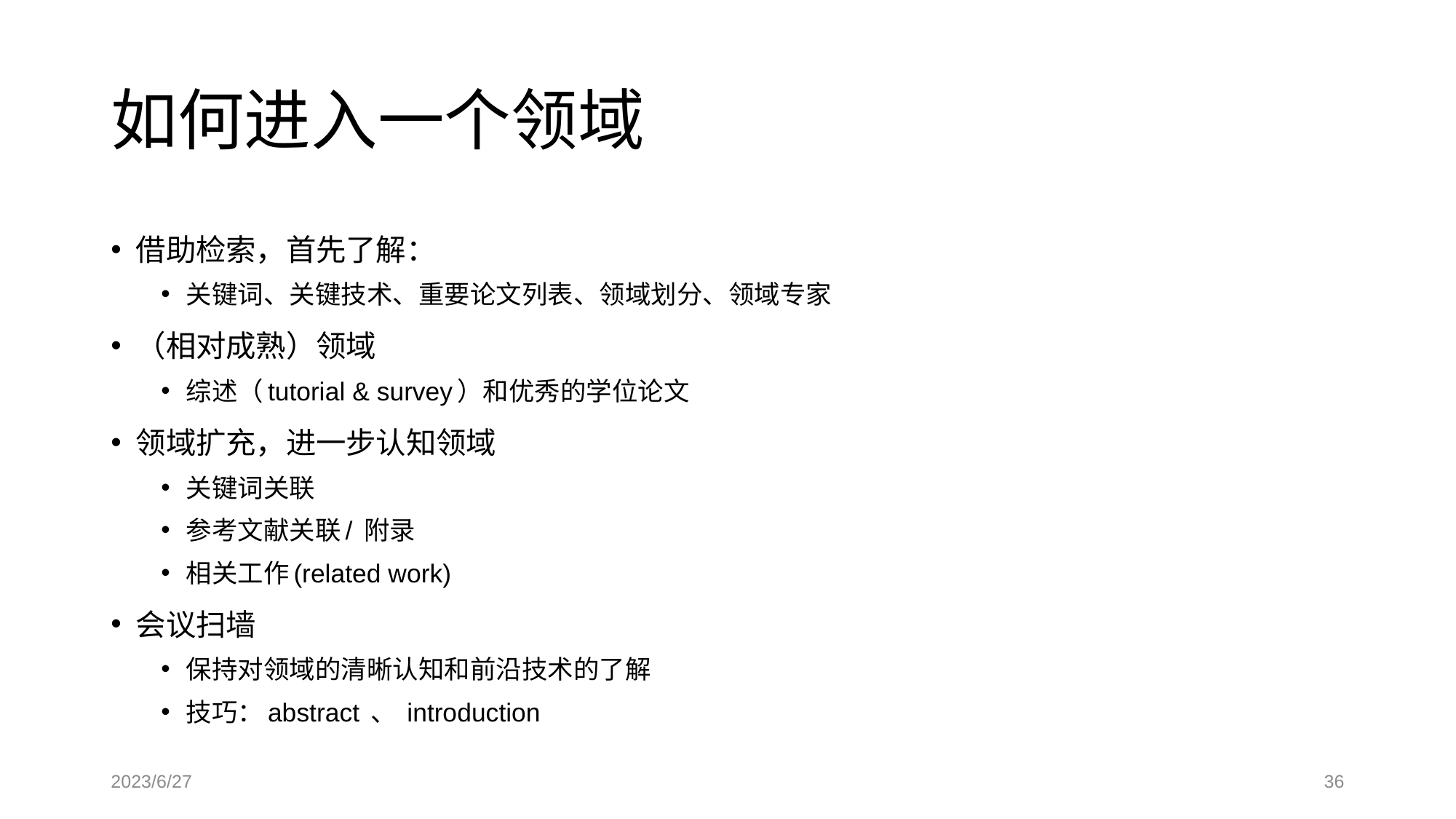

# 如何进入一个领域
借助检索，首先了解：
关键词、关键技术、重要论文列表、领域划分、领域专家
（相对成熟）领域
综述（tutorial & survey）和优秀的学位论文
领域扩充，进一步认知领域
关键词关联
参考文献关联/ 附录
相关工作(related work)
会议扫墙
保持对领域的清晰认知和前沿技术的了解
技巧：abstract 、 introduction
2023/6/27
36